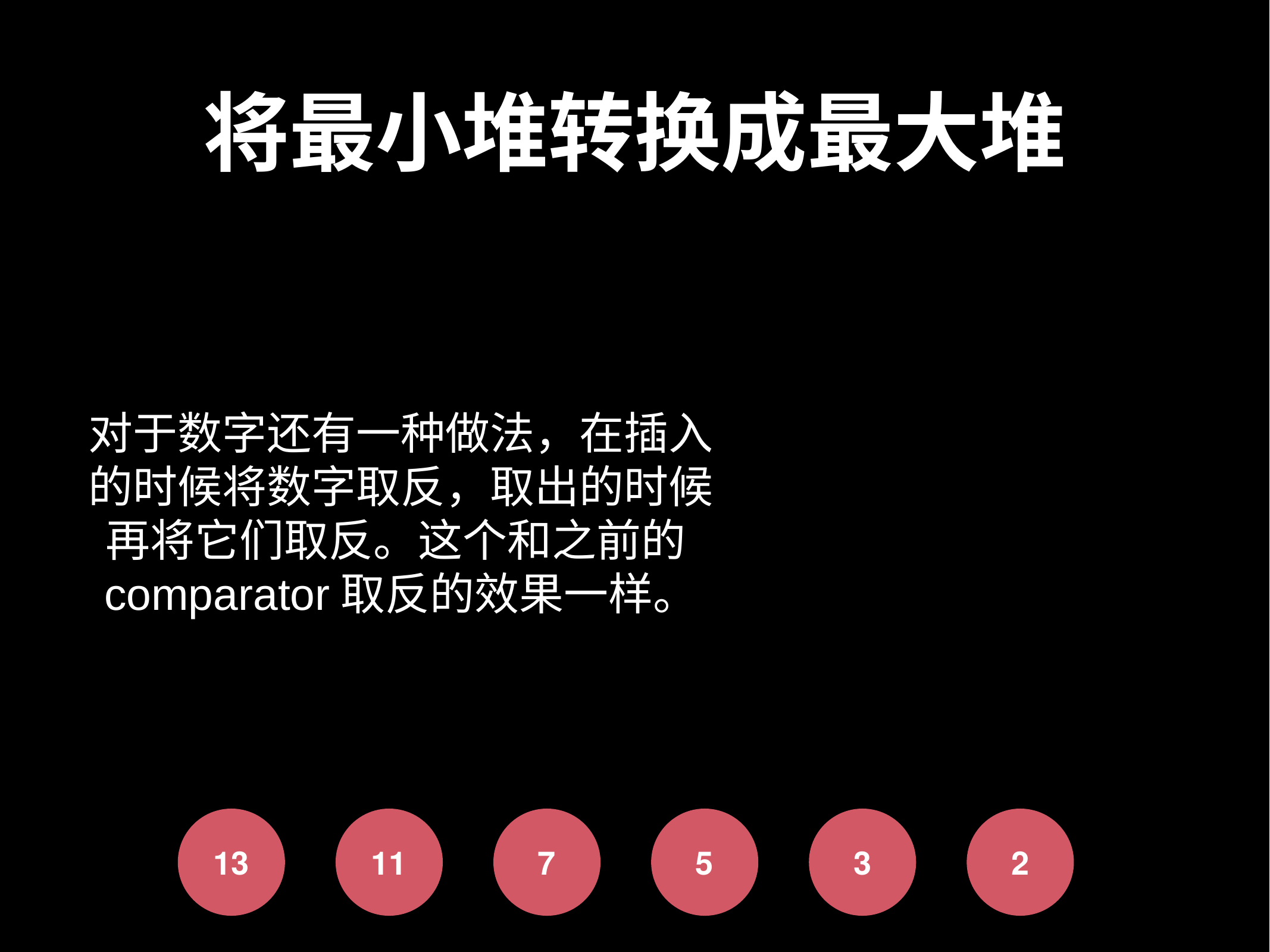

# 将最小堆转换成最大堆
对于数字还有一种做法，在插入的时候将数字取反，取出的时候再将它们取反。这个和之前的comparator取反的效果一样。
13
11
7
5
3
2